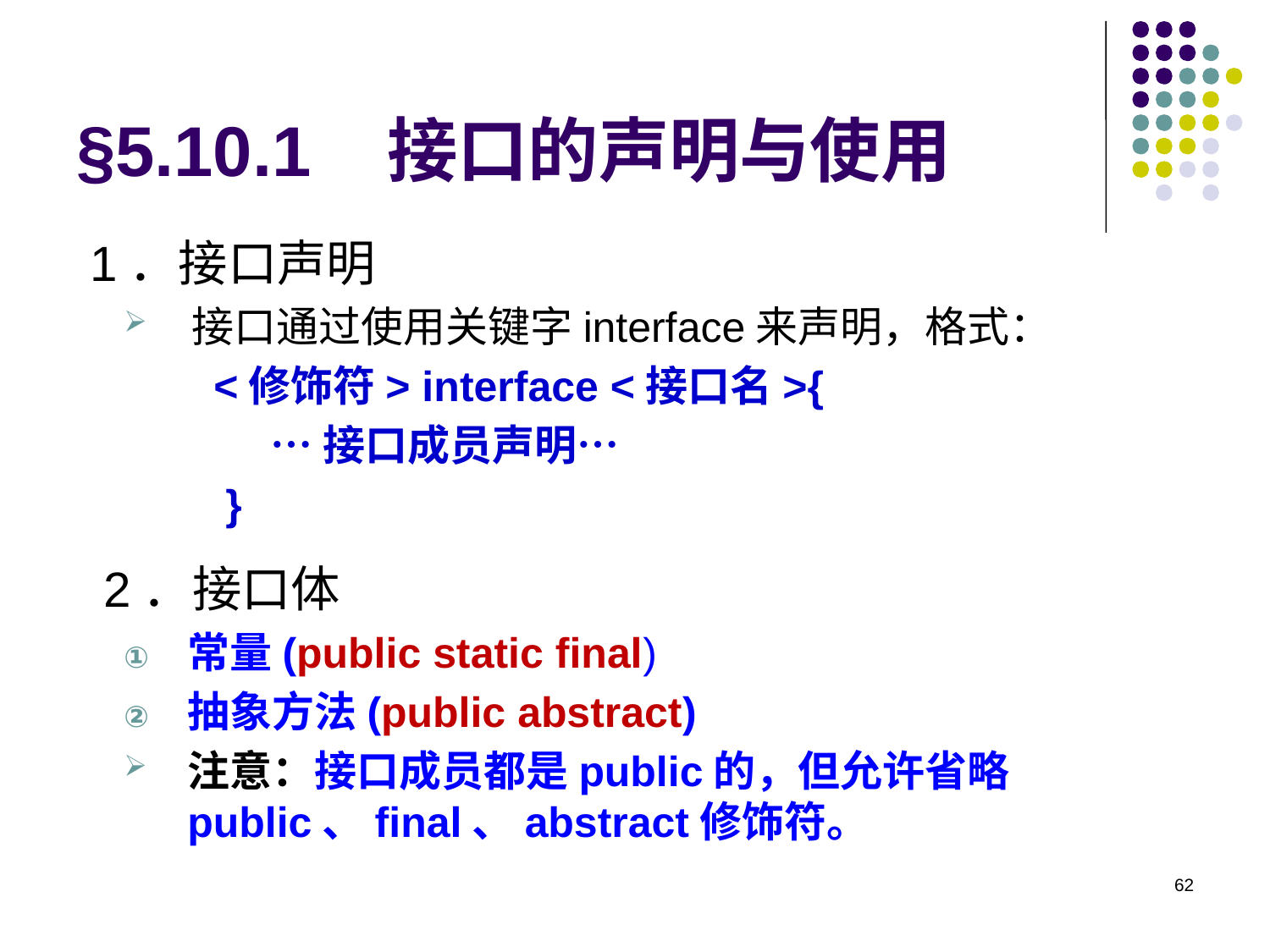

# §5.10.1   接口的声明与使用
 1．接口声明
 接口通过使用关键字interface来声明，格式：
<修饰符> interface <接口名>{
      …接口成员声明…
 }

  2．接口体
常量(public static final)
抽象方法(public abstract)
注意：接口成员都是public的，但允许省略public、final、abstract修饰符。

62